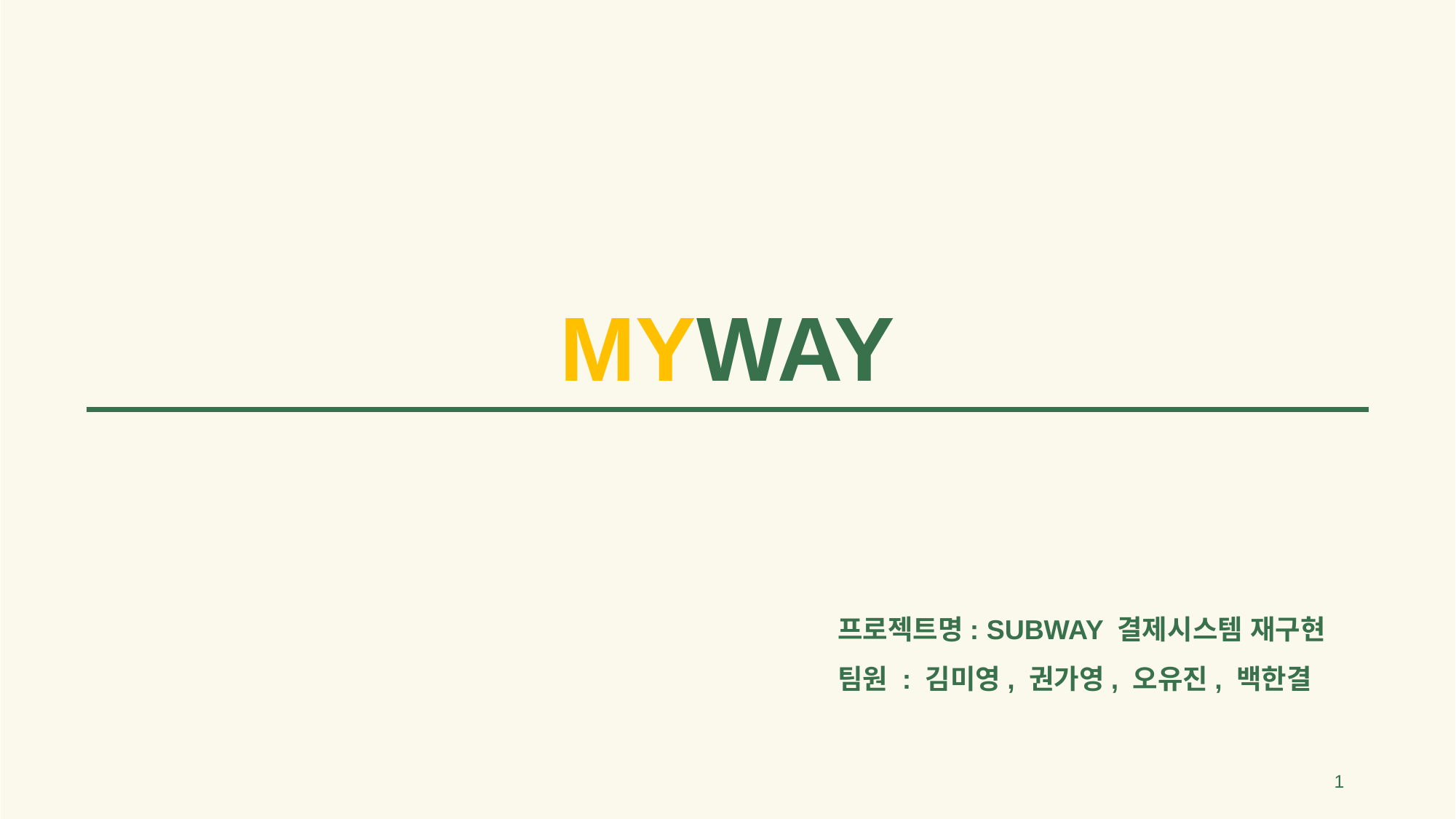

MYWAY
프로젝트명: SUBWAY 결제시스템 재구현
팀원 : 김미영, 권가영, 오유진, 백한결
1